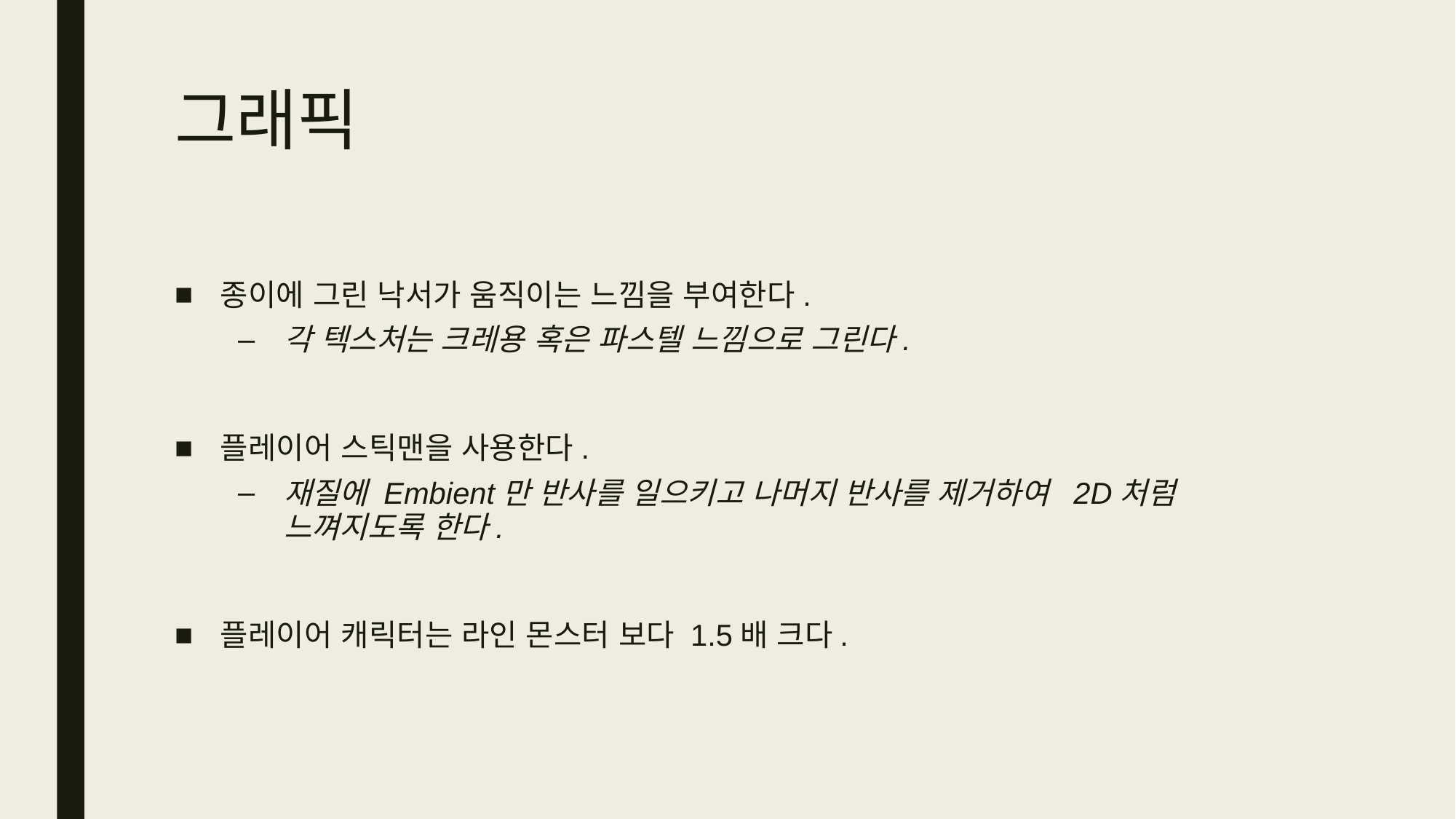

# 그래픽
종이에 그린 낙서가 움직이는 느낌을 부여한다.
각 텍스처는 크레용 혹은 파스텔 느낌으로 그린다.

플레이어 스틱맨을 사용한다.
재질에 Embient만 반사를 일으키고 나머지 반사를 제거하여  2D처럼 느껴지도록 한다.

플레이어 캐릭터는 라인 몬스터 보다 1.5배 크다.